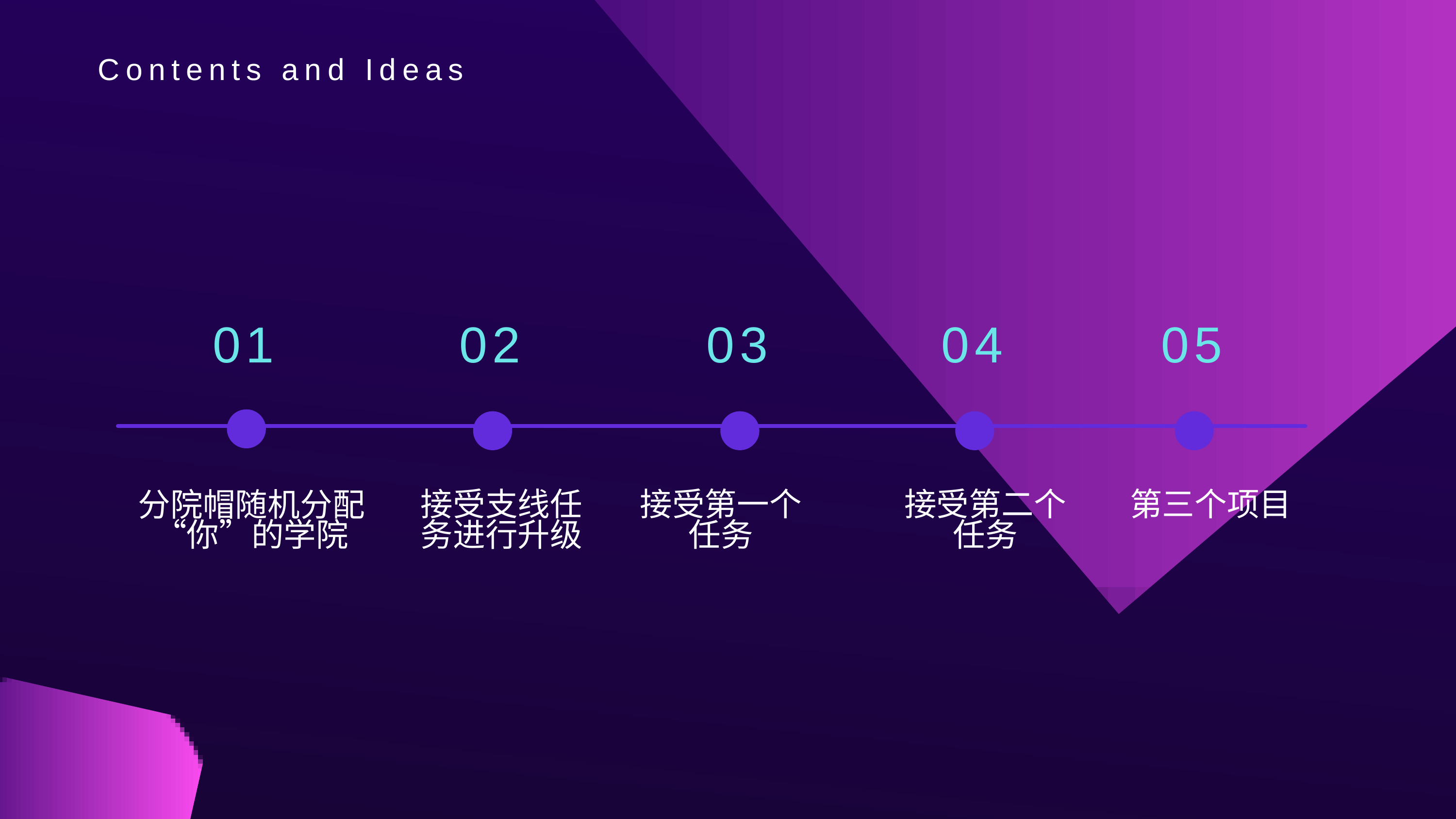

Contents and Ideas
01
02
03
04
05

分院帽随机分配“你”的学院
接受支线任务进行升级
接受第一个任务
接受第二个任务
第三个项目